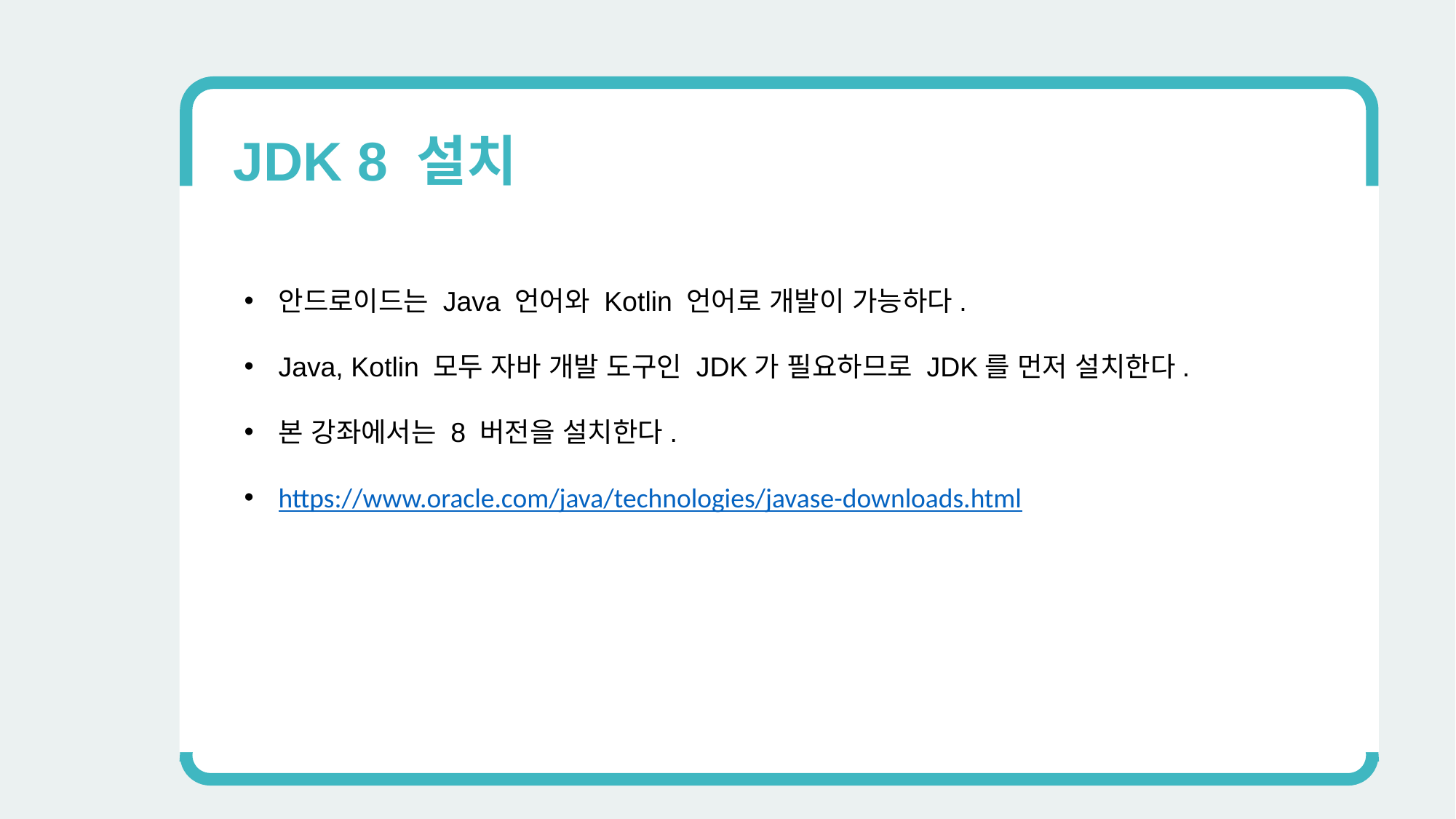

JDK 8 설치

안드로이드는 Java 언어와 Kotlin 언어로 개발이 가능하다.
Java, Kotlin 모두 자바 개발 도구인 JDK가 필요하므로 JDK를 먼저 설치한다.
본 강좌에서는 8 버전을 설치한다.
https://www.oracle.com/java/technologies/javase-downloads.html